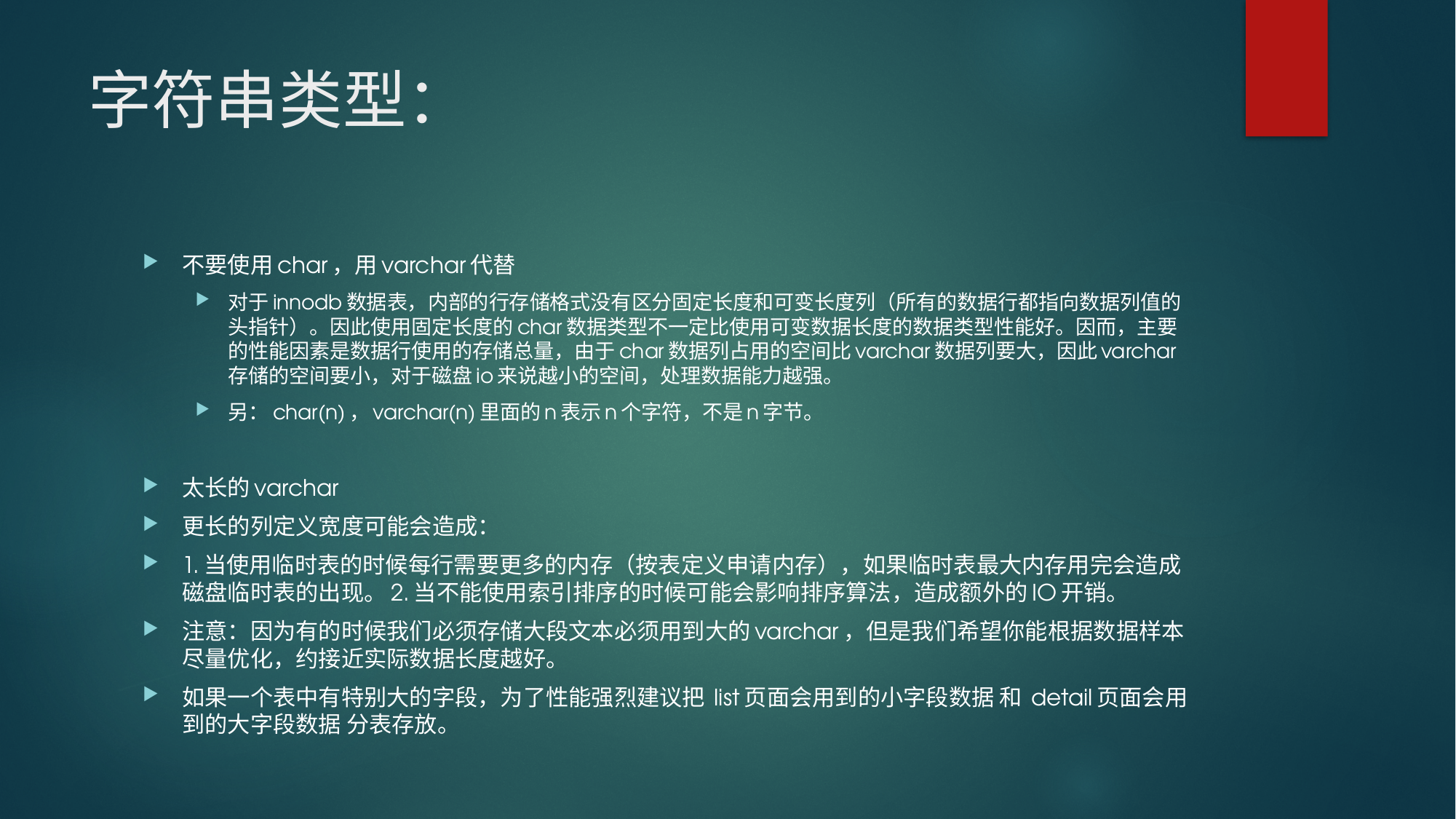

# 字符串类型：
不要使用char，用varchar代替
对于innodb数据表，内部的行存储格式没有区分固定长度和可变长度列（所有的数据行都指向数据列值的头指针）。因此使用固定长度的char数据类型不一定比使用可变数据长度的数据类型性能好。因而，主要的性能因素是数据行使用的存储总量，由于char数据列占用的空间比varchar数据列要大，因此varchar存储的空间要小，对于磁盘io来说越小的空间，处理数据能力越强。
另：char(n)，varchar(n)里面的n表示n个字符，不是n字节。

太长的varchar
更长的列定义宽度可能会造成：
1.当使用临时表的时候每行需要更多的内存（按表定义申请内存），如果临时表最大内存用完会造成磁盘临时表的出现。2.当不能使用索引排序的时候可能会影响排序算法，造成额外的IO开销。
注意：因为有的时候我们必须存储大段文本必须用到大的varchar，但是我们希望你能根据数据样本尽量优化，约接近实际数据长度越好。
如果一个表中有特别大的字段，为了性能强烈建议把 list页面会用到的小字段数据 和 detail页面会用到的大字段数据 分表存放。